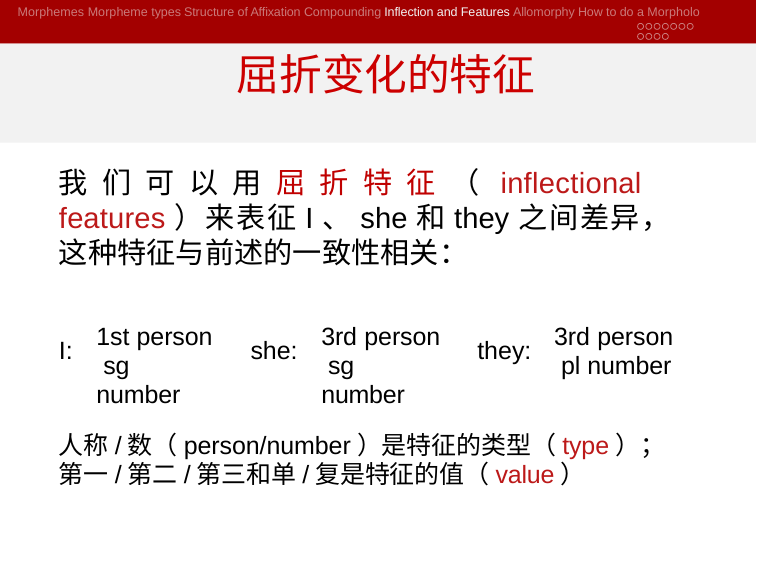

Morphemes Morpheme types Structure of Affixation Compounding Inflection and Features Allomorphy How to do a Morpholo
# 屈折变化的特征
我们可以用屈折特征（inflectional features）来表征I、she和they之间差异，这种特征与前述的一致性相关：

1st person  sg number
3rd person  sg number
3rd person  pl number
I:
she:
they:
人称/数（person/number）是特征的类型（type）；第一/第二/第三和单/复是特征的值（value）